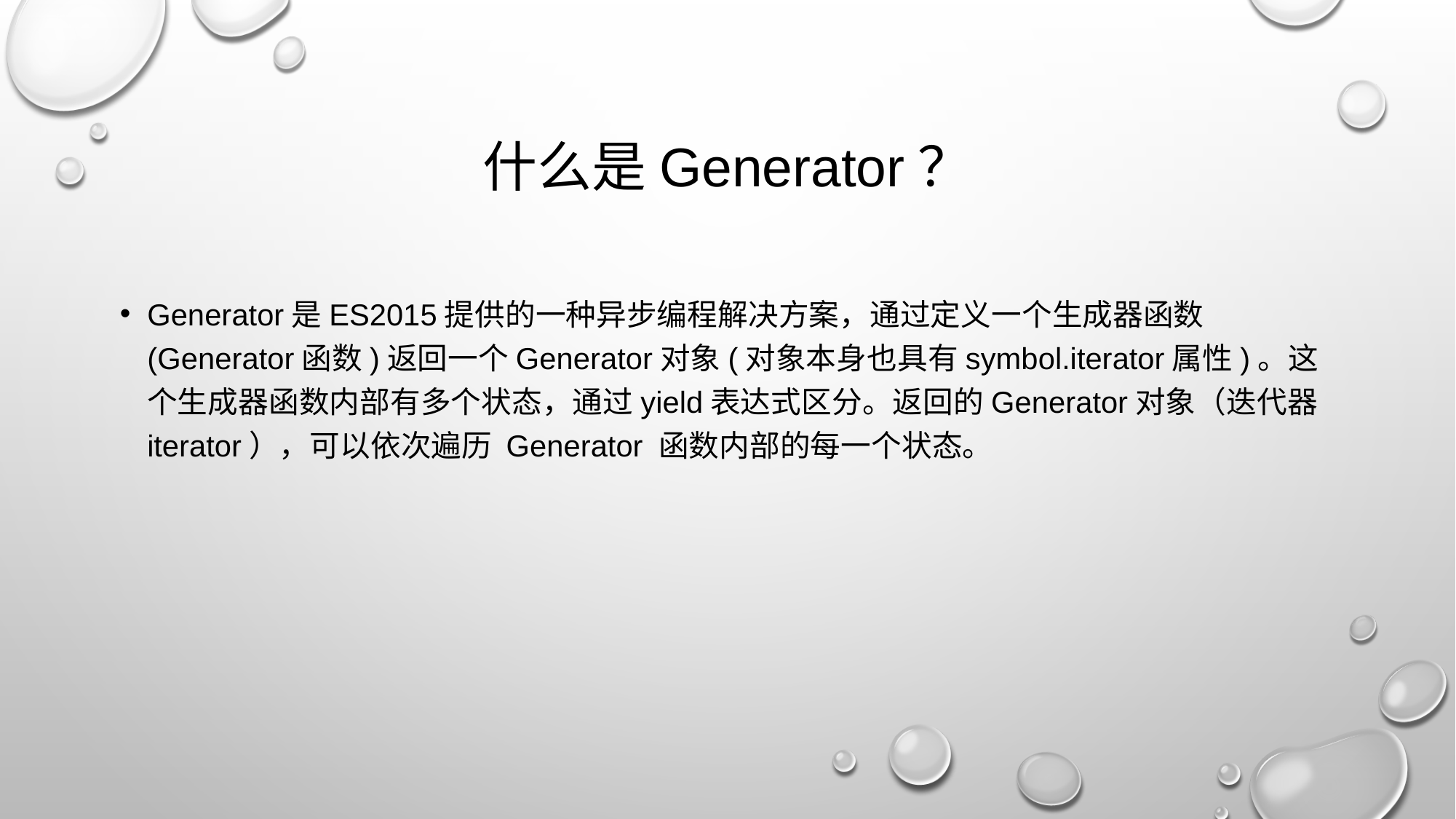

# 什么是Generator？
Generator是ES2015提供的一种异步编程解决方案，通过定义一个生成器函数(Generator函数)返回一个Generator对象(对象本身也具有symbol.iterator属性)。这个生成器函数内部有多个状态，通过yield表达式区分。返回的Generator对象（迭代器iterator），可以依次遍历 Generator 函数内部的每一个状态。